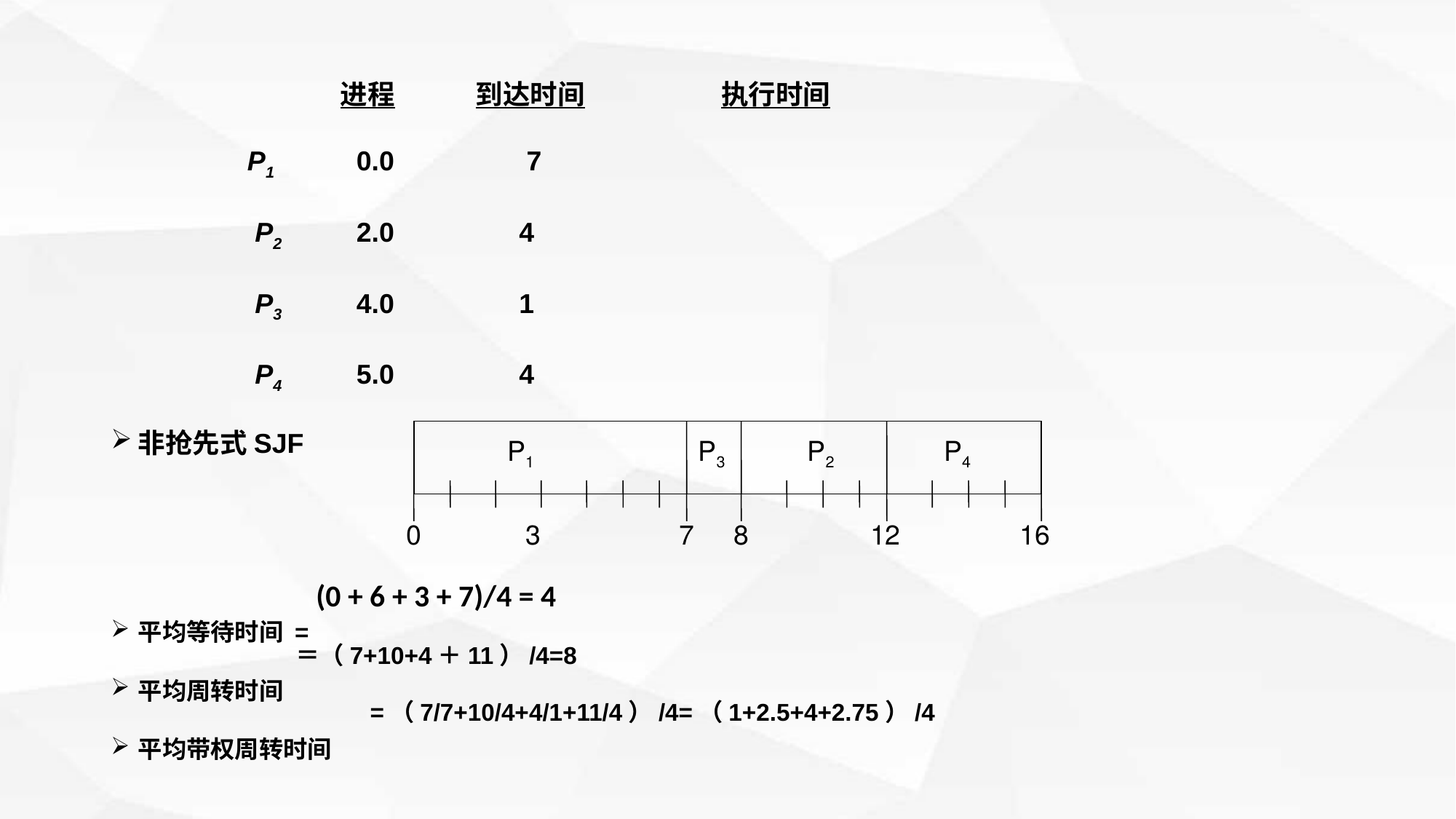

进程             到达时间	      执行时间
		P1	0.0	        7
		 P2	2.0	       4
		 P3	4.0	       1
		 P4	5.0	       4
非抢先式SJF

平均等待时间 =
平均周转时间
平均带权周转时间

P1
P3
P2
P4

0
3
7
8
12
16
(0 + 6 + 3 + 7)/4 = 4
＝（7+10+4＋11）/4=8
=（7/7+10/4+4/1+11/4）/4=（1+2.5+4+2.75）/4